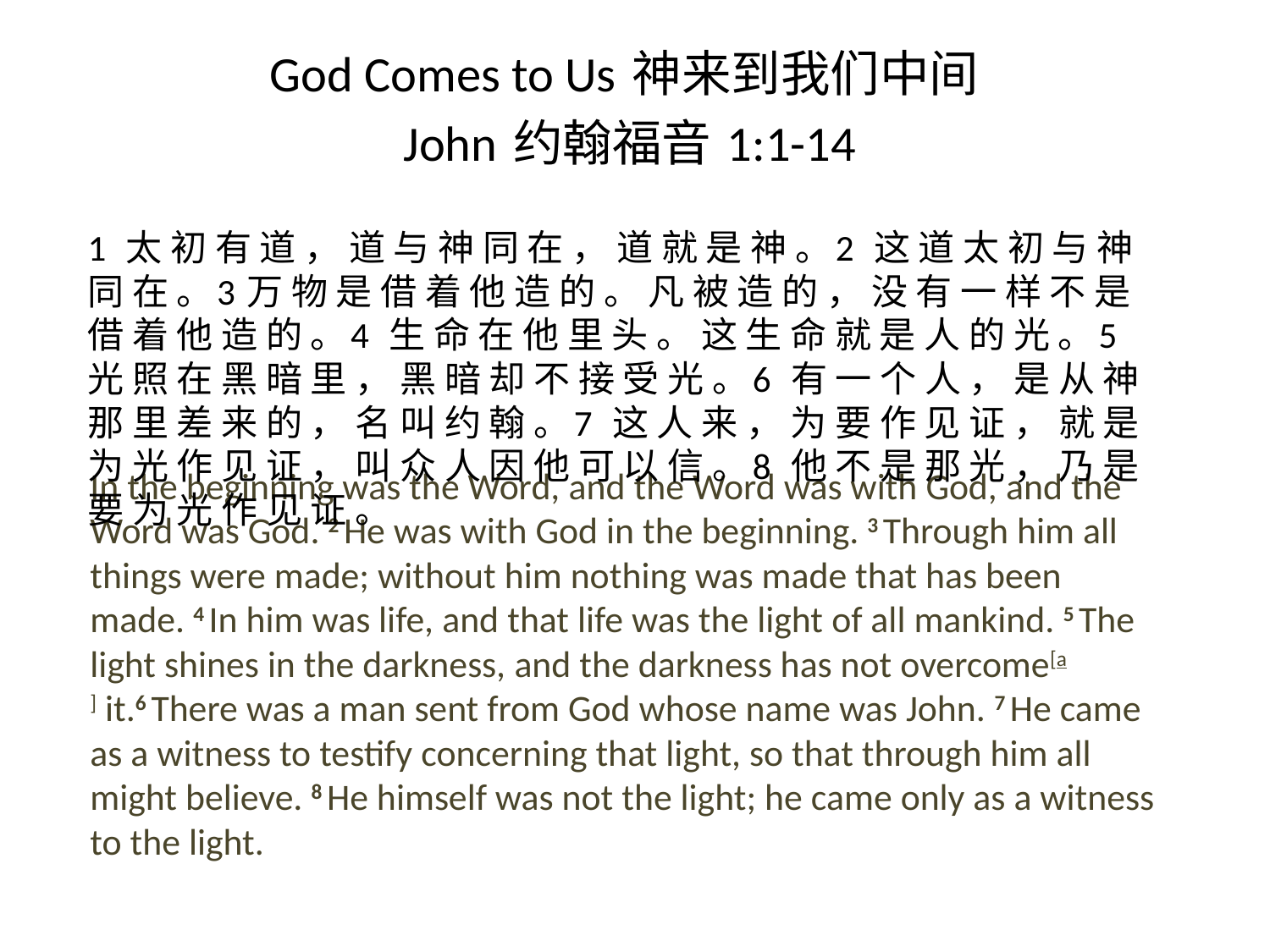

God Comes to Us 神来到我们中间
John 约翰福音 1:1-14

1  太 初 有 道 ， 道 与 神 同 在 ， 道 就 是 神 。2  这 道 太 初 与 神 同 在 。3 万 物 是 借 着 他 造 的 。 凡 被 造 的 ， 没 有 一 样 不 是 借 着 他 造 的 。4  生 命 在 他 里 头 。 这 生 命 就 是 人 的 光 。5  光 照 在 黑 暗 里 ， 黑 暗 却 不 接 受 光 。6  有 一 个 人 ， 是 从 神 那 里 差 来 的 ， 名 叫 约 翰 。7  这 人 来 ， 为 要 作 见 证 ， 就 是 为 光 作 见 证 ， 叫 众 人 因 他 可 以 信 。8  他 不 是 那 光 ， 乃 是 要 为 光 作 见 证 。
In the beginning was the Word, and the Word was with God, and the Word was God. 2 He was with God in the beginning. 3 Through him all things were made; without him nothing was made that has been made. 4 In him was life, and that life was the light of all mankind. 5 The light shines in the darkness, and the darkness has not overcome[a] it.6 There was a man sent from God whose name was John. 7 He came as a witness to testify concerning that light, so that through him all might believe. 8 He himself was not the light; he came only as a witness to the light.